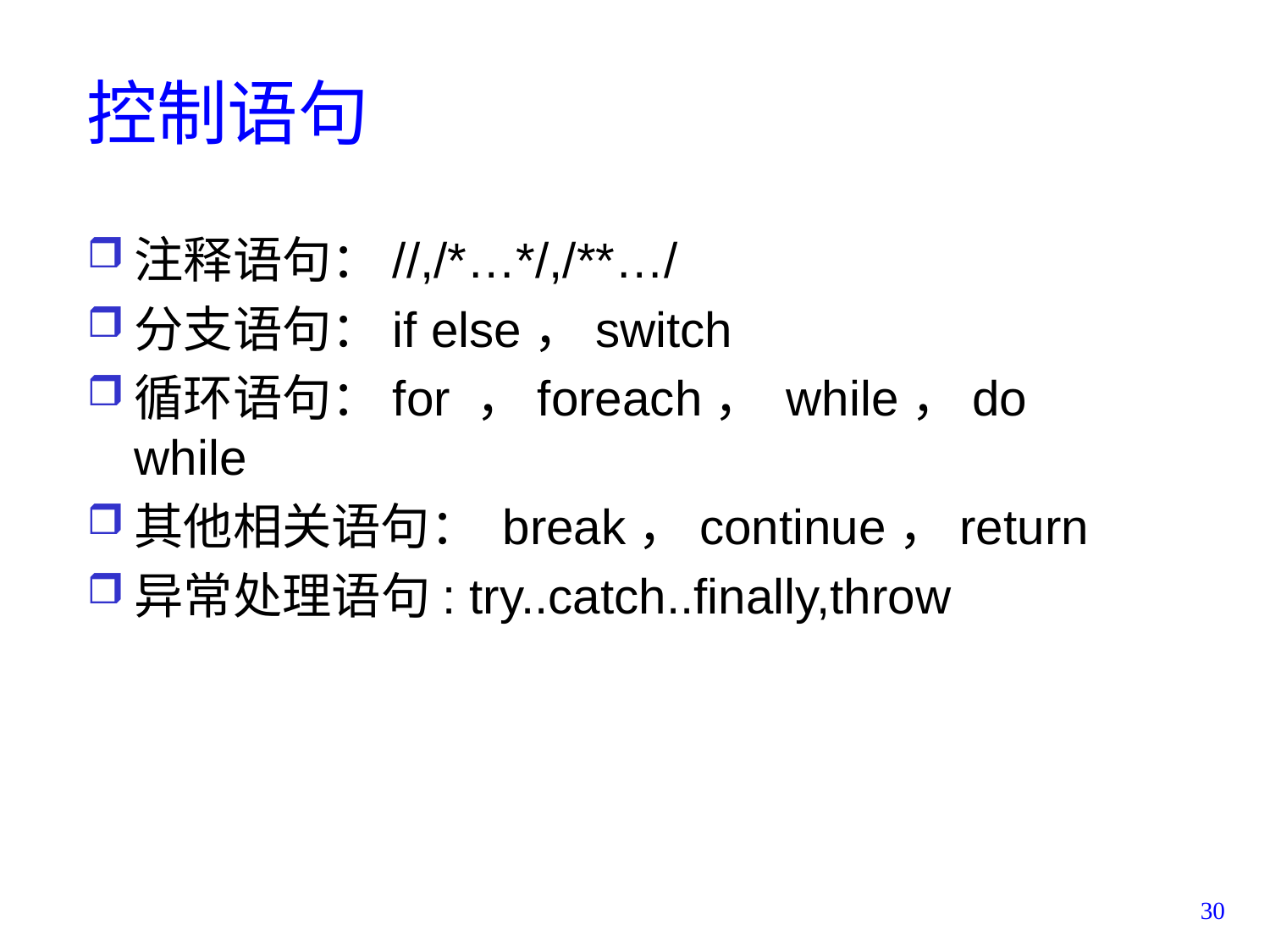

# 控制语句
注释语句：//,/*…*/,/**…/
分支语句：if else，switch
循环语句：for ，foreach， while，do while
其他相关语句： break，continue，return
异常处理语句: try..catch..finally,throw

30